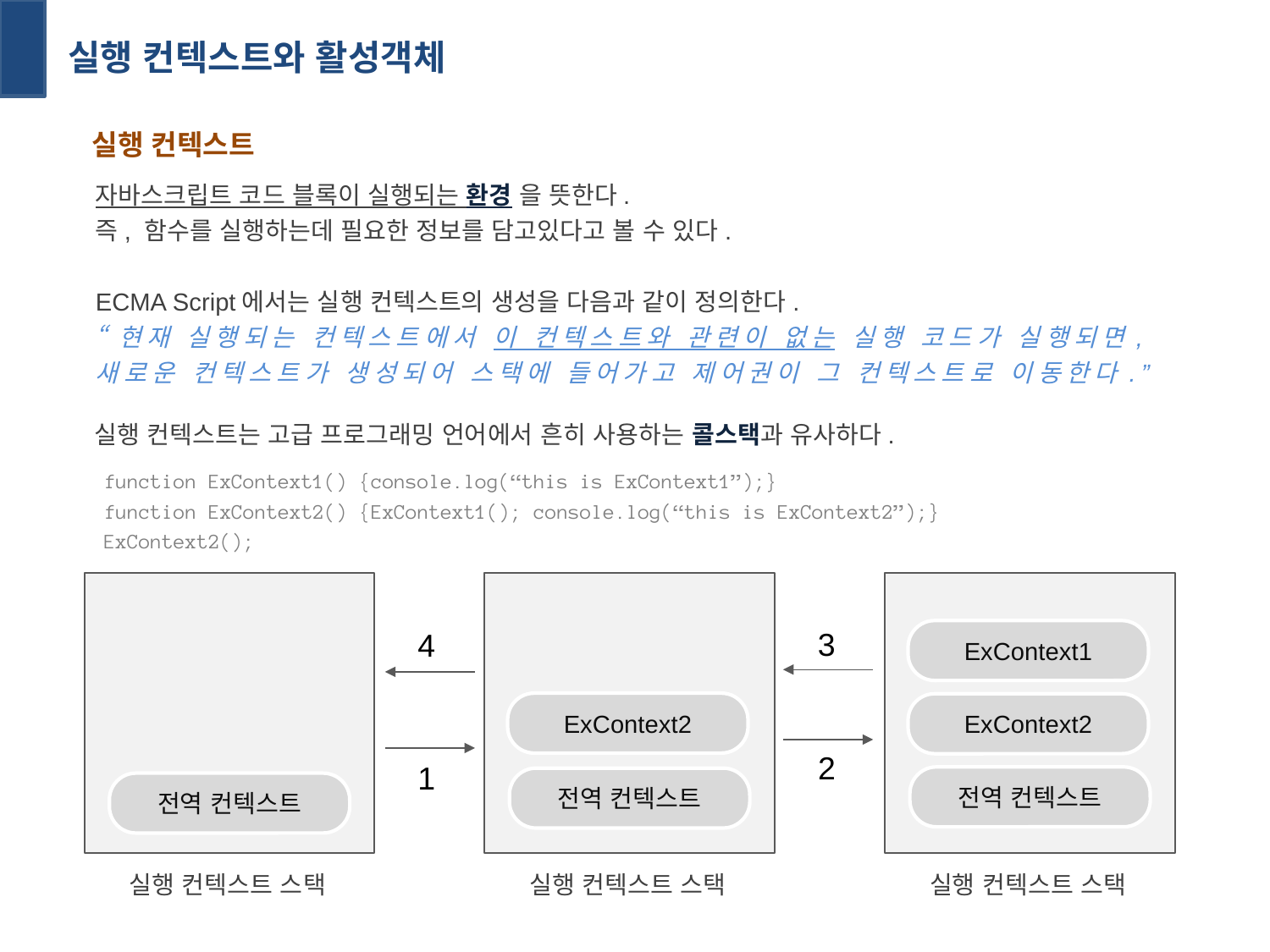

ㅊ
# 실행 컨텍스트와 활성객체
실행 컨텍스트
자바스크립트 코드 블록이 실행되는 환경 을 뜻한다.
즉, 함수를 실행하는데 필요한 정보를 담고있다고 볼 수 있다.

ECMA Script에서는 실행 컨텍스트의 생성을 다음과 같이 정의한다.
“현재 실행되는 컨텍스트에서 이 컨텍스트와 관련이 없는 실행 코드가 실행되면,
새로운 컨텍스트가 생성되어 스택에 들어가고 제어권이 그 컨텍스트로 이동한다.”
실행 컨텍스트는 고급 프로그래밍 언어에서 흔히 사용하는 콜스택과 유사하다.
function ExContext1() {console.log(“this is ExContext1”);}
function ExContext2() {ExContext1(); console.log(“this is ExContext2”);}
ExContext2();

3
4
ExContext1
ExContext2
ExContext2
2
1
전역 컨텍스트
전역 컨텍스트
전역 컨텍스트
실행 컨텍스트 스택
실행 컨텍스트 스택
실행 컨텍스트 스택